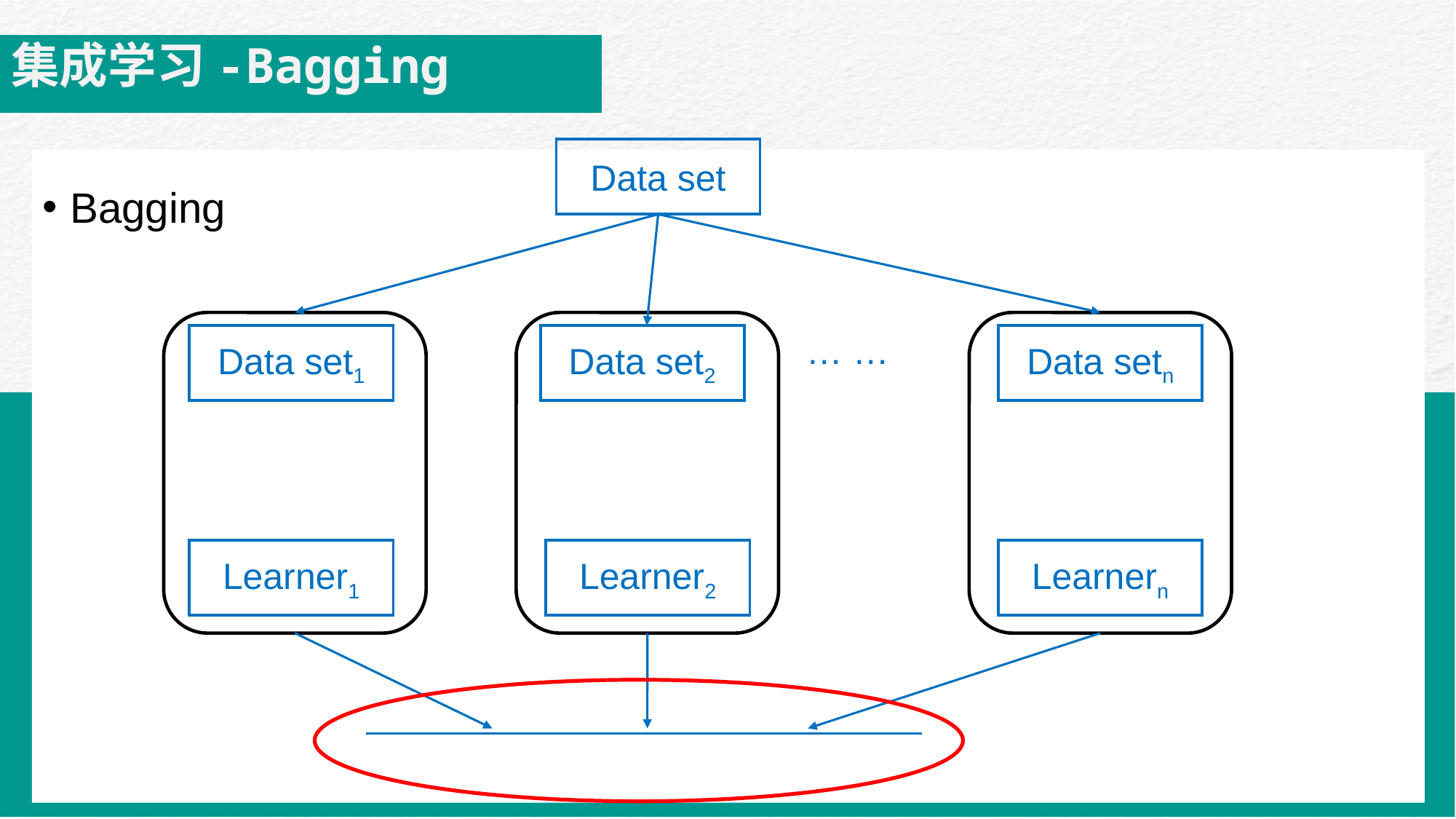

# 集成学习-Bagging
Data set
Bagging

… …
Data set1
Data set2
Data setn
Learner1
Learner2
Learnern